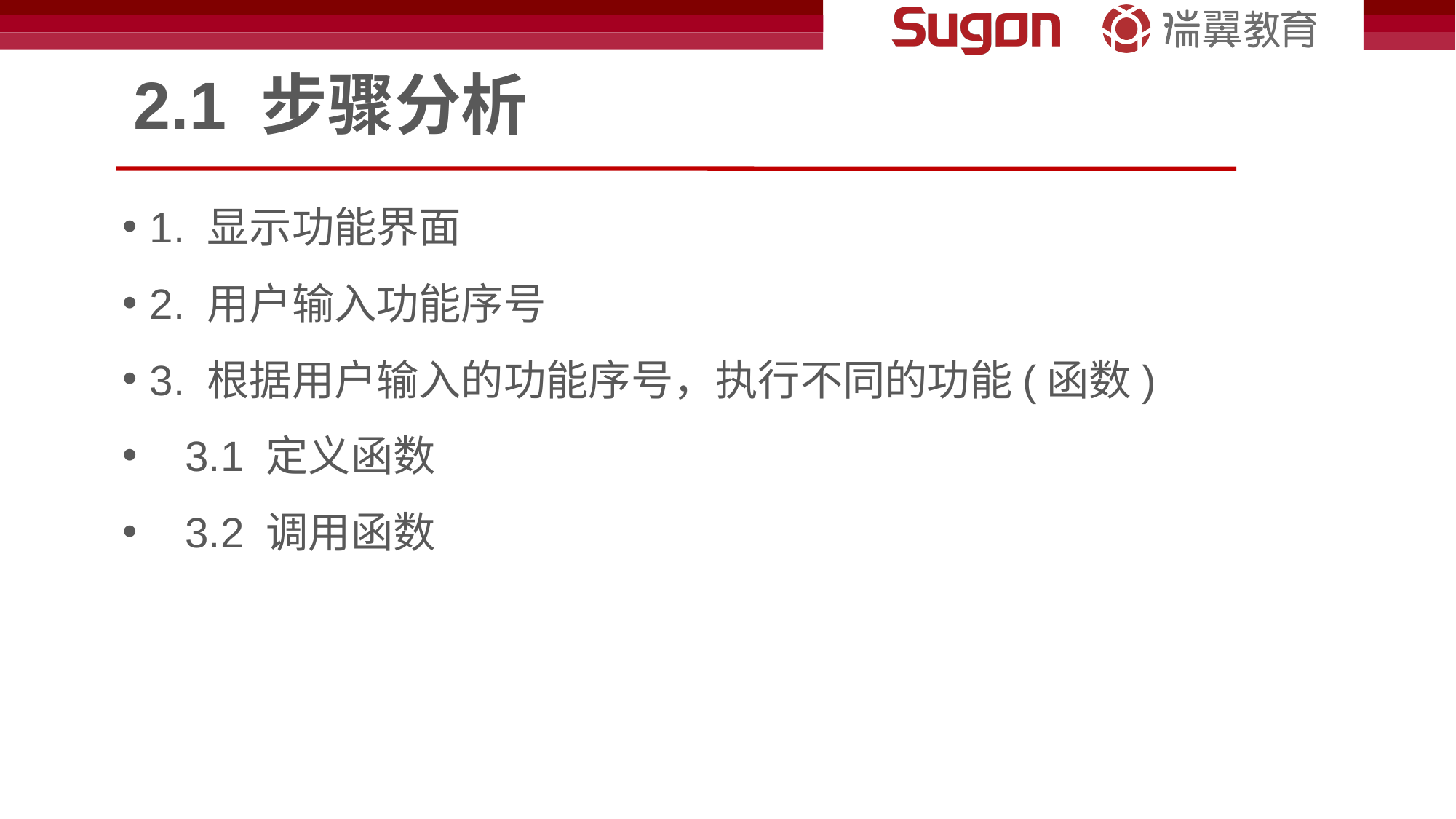

# 2.1 步骤分析
1. 显示功能界面
2. 用户输入功能序号
3. 根据用户输入的功能序号，执行不同的功能(函数)
   3.1 定义函数
   3.2 调用函数